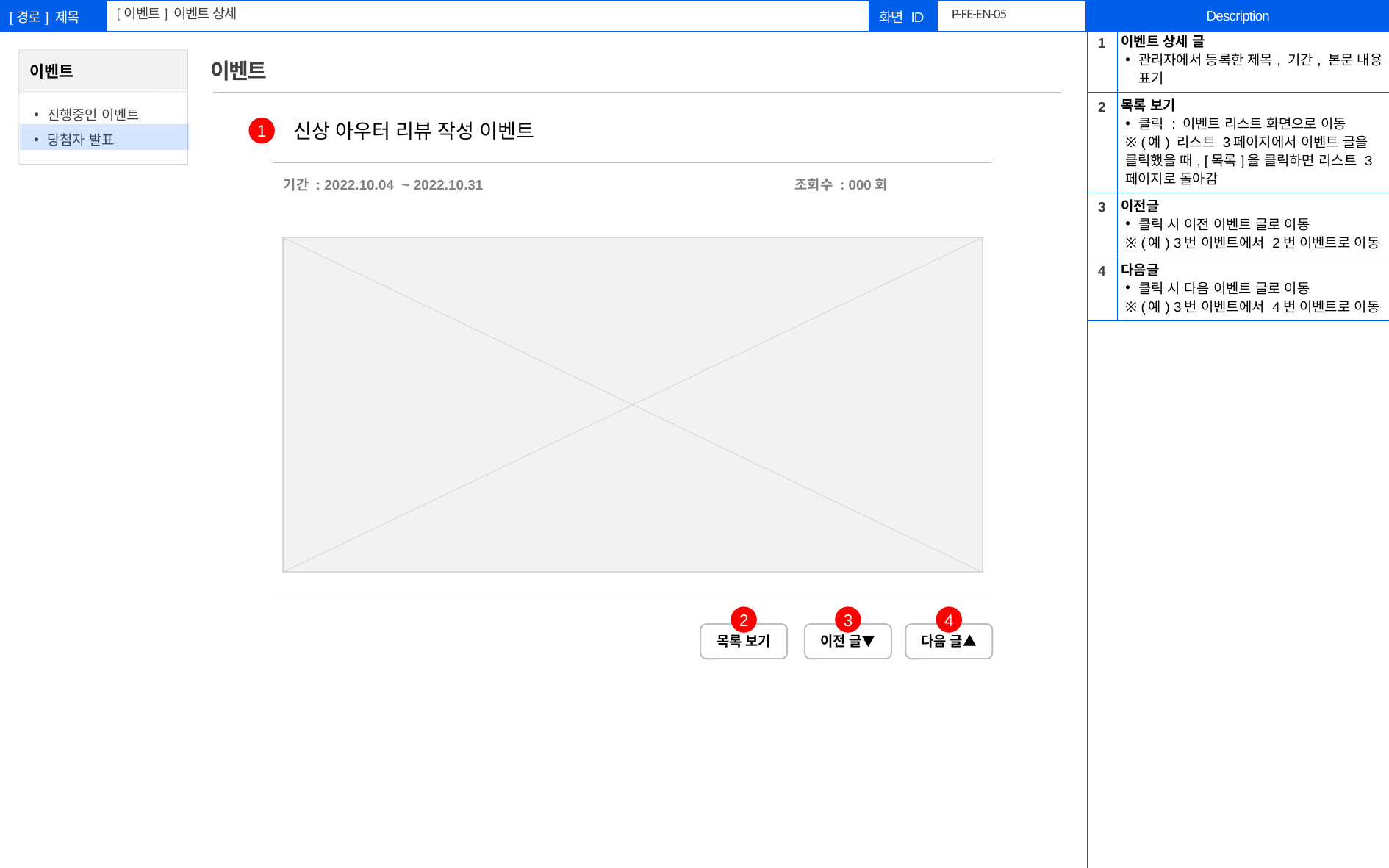

[이벤트] 이벤트 상세
# P-FE-EN-05
| 1 | 이벤트 상세 글 관리자에서 등록한 제목, 기간, 본문 내용 표기 |
| --- | --- |
| 2 | 목록 보기 클릭 : 이벤트 리스트 화면으로 이동 ※ (예) 리스트 3페이지에서 이벤트 글을 클릭했을 때, [목록]을 클릭하면 리스트 3페이지로 돌아감 |
| 3 | 이전글 클릭 시 이전 이벤트 글로 이동 ※ (예) 3번 이벤트에서 2번 이벤트로 이동 |
| 4 | 다음글 클릭 시 다음 이벤트 글로 이동 ※ (예) 3번 이벤트에서 4번 이벤트로 이동 |
|  |  |
이벤트
신상 아우터 리뷰 작성 이벤트
1

기간 : 2022.10.04  ~ 2022.10.31                                                                                조회수 : 000회

2
3
4
목록 보기
이전 글▼
다음 글▲